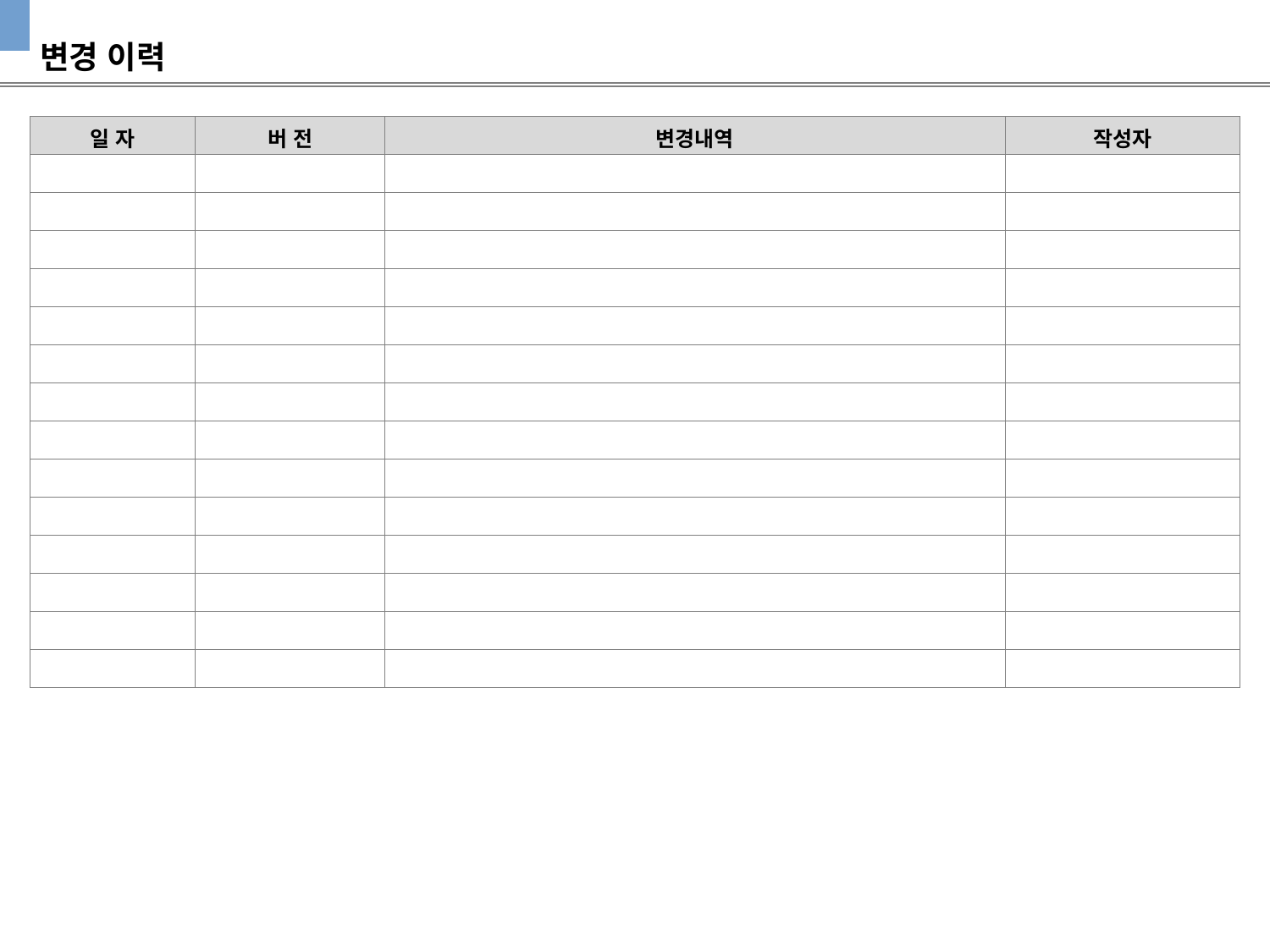

# 변경 이력
| 일 자 | 버 전 | 변경내역 | 작성자 |
| --- | --- | --- | --- |
|  |  |  |  |
|  |  |  |  |
|  |  |  |  |
|  |  |  |  |
|  |  |  |  |
|  |  |  |  |
|  |  |  |  |
|  |  |  |  |
|  |  |  |  |
|  |  |  |  |
|  |  |  |  |
|  |  |  |  |
|  |  |  |  |
|  |  |  |  |